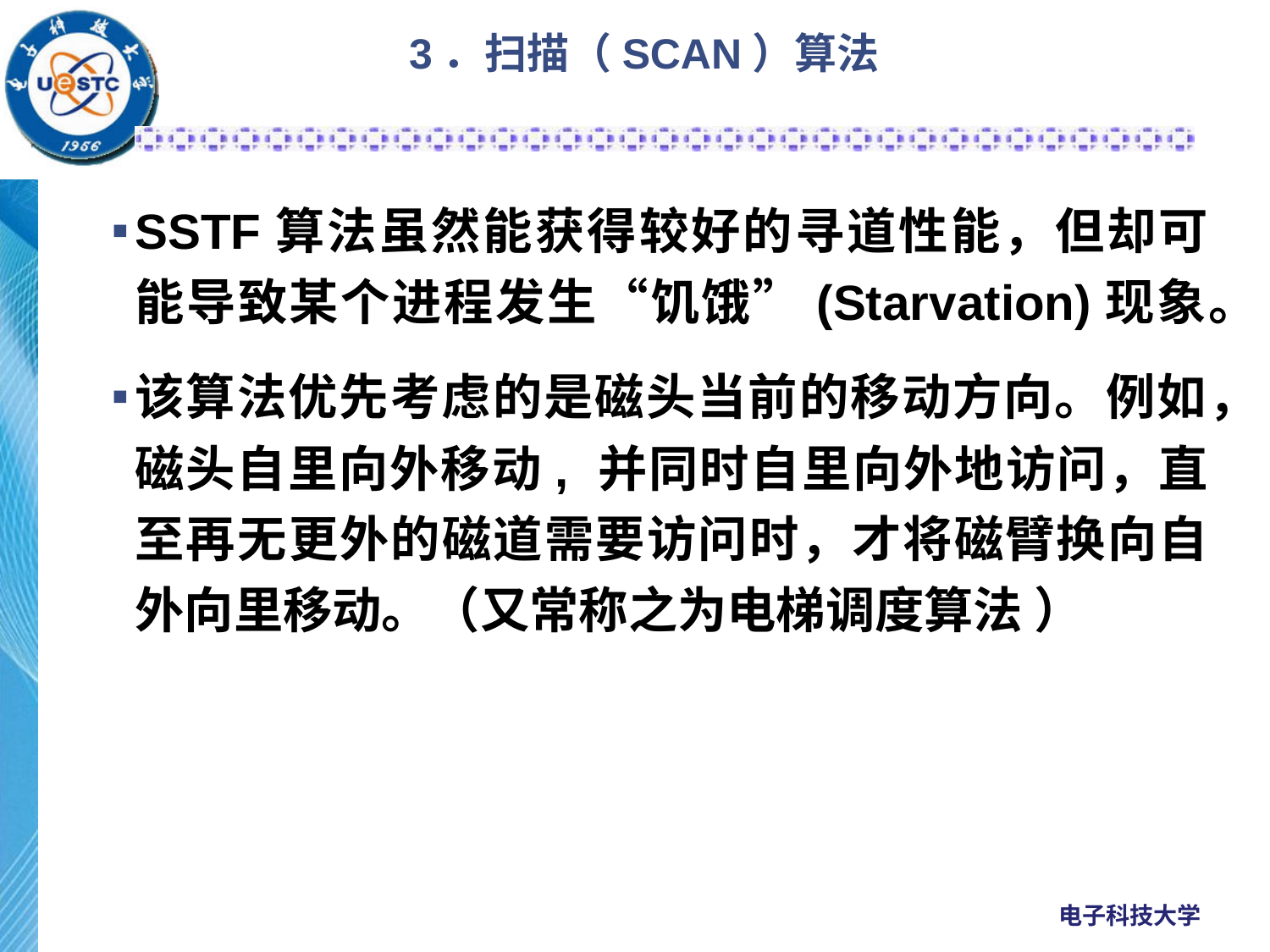

# 3．扫描（SCAN）算法
SSTF算法虽然能获得较好的寻道性能，但却可能导致某个进程发生“饥饿”(Starvation)现象。
该算法优先考虑的是磁头当前的移动方向。例如，磁头自里向外移动, 并同时自里向外地访问，直至再无更外的磁道需要访问时，才将磁臂换向自外向里移动。（又常称之为电梯调度算法 ）